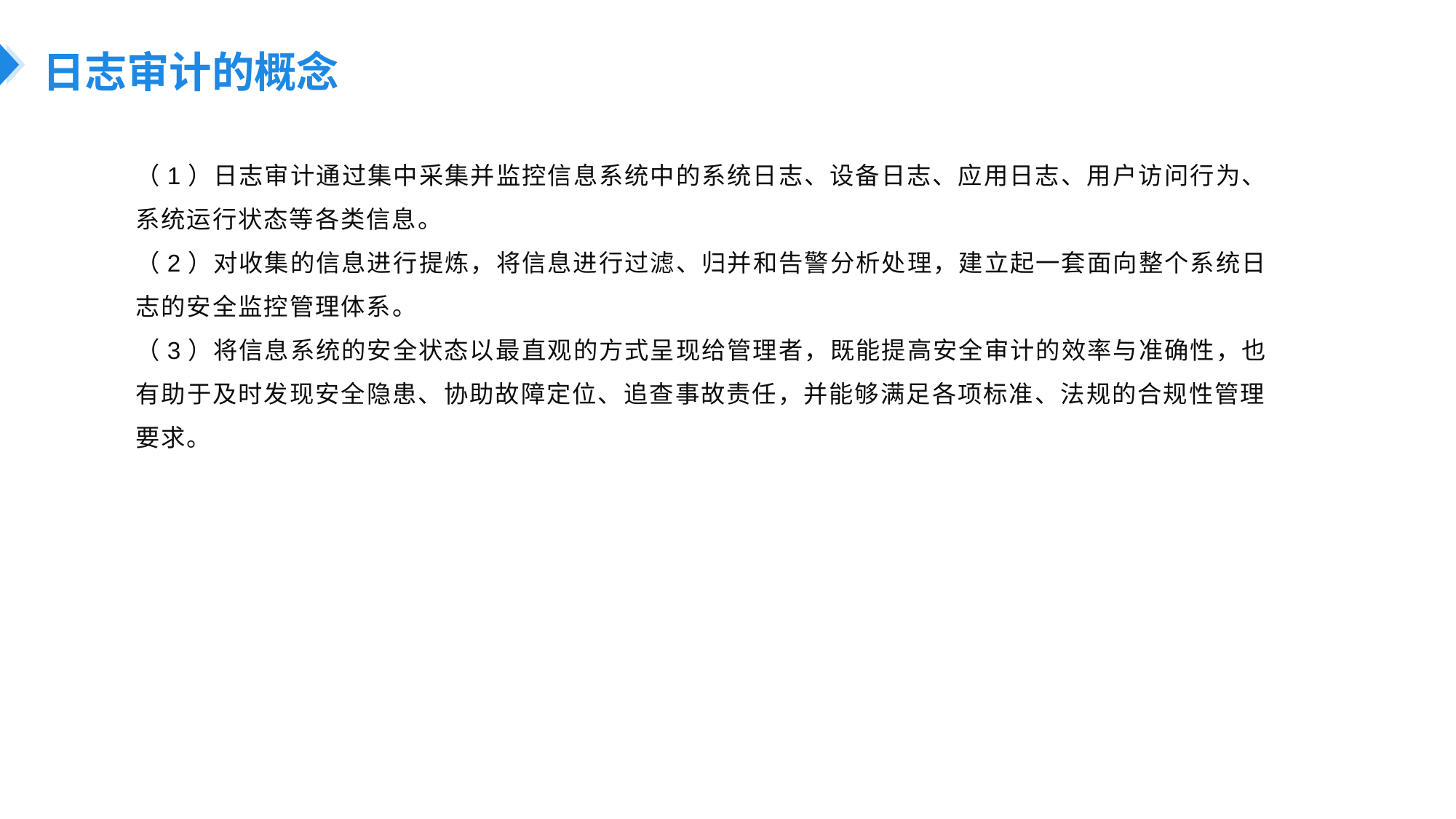

# 日志审计的概念
（1）日志审计通过集中采集并监控信息系统中的系统日志、设备日志、应用日志、用户访问行为、系统运行状态等各类信息。
（2）对收集的信息进行提炼，将信息进行过滤、归并和告警分析处理，建立起一套面向整个系统日志的安全监控管理体系。
（3）将信息系统的安全状态以最直观的方式呈现给管理者，既能提高安全审计的效率与准确性，也有助于及时发现安全隐患、协助故障定位、追查事故责任，并能够满足各项标准、法规的合规性管理要求。